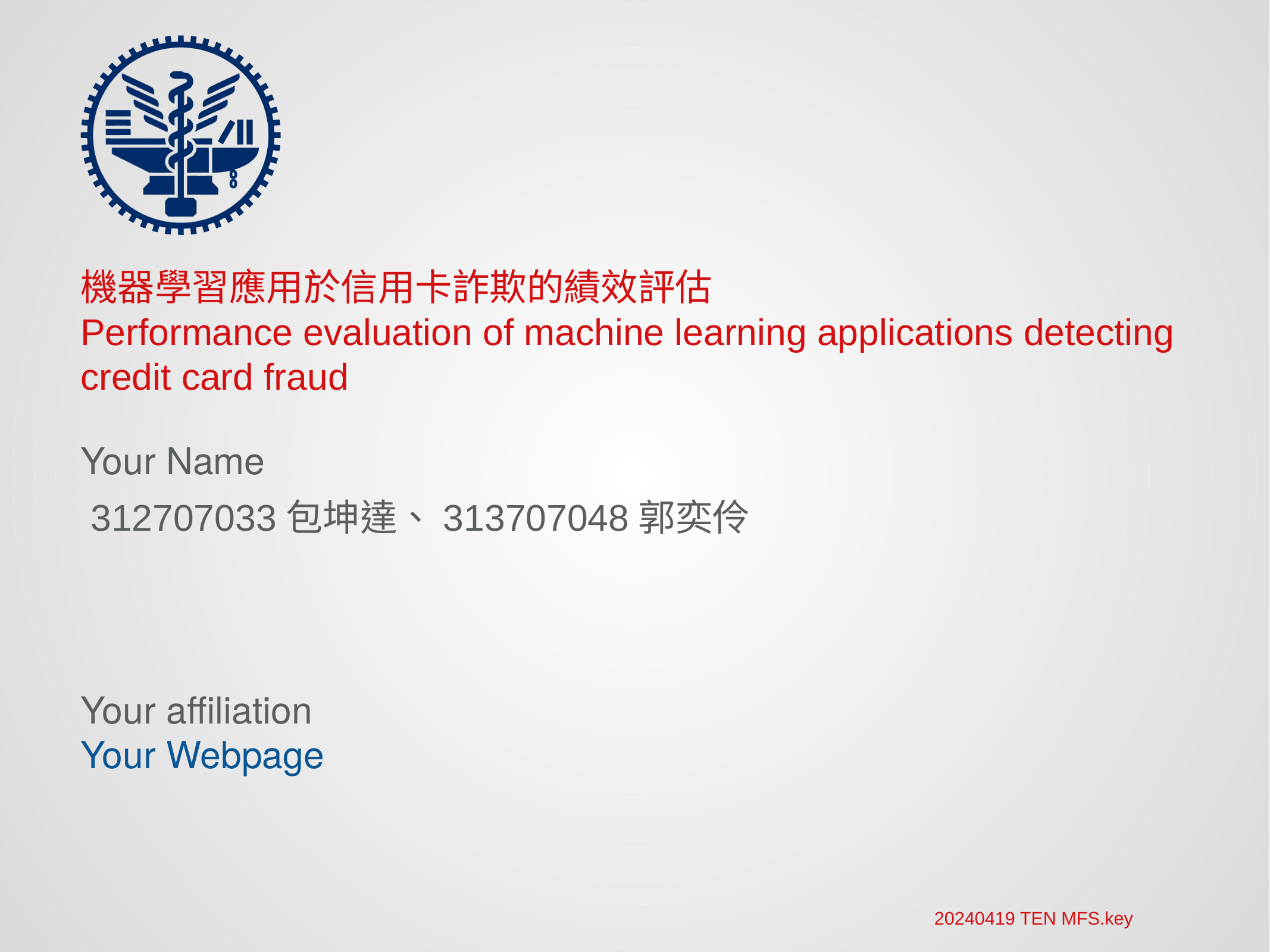

機器學習應用於信用卡詐欺的績效評估
Performance evaluation of machine learning applications detecting credit card fraud
 312707033包坤達、313707048郭奕伶

20240419 TEN MFS.key